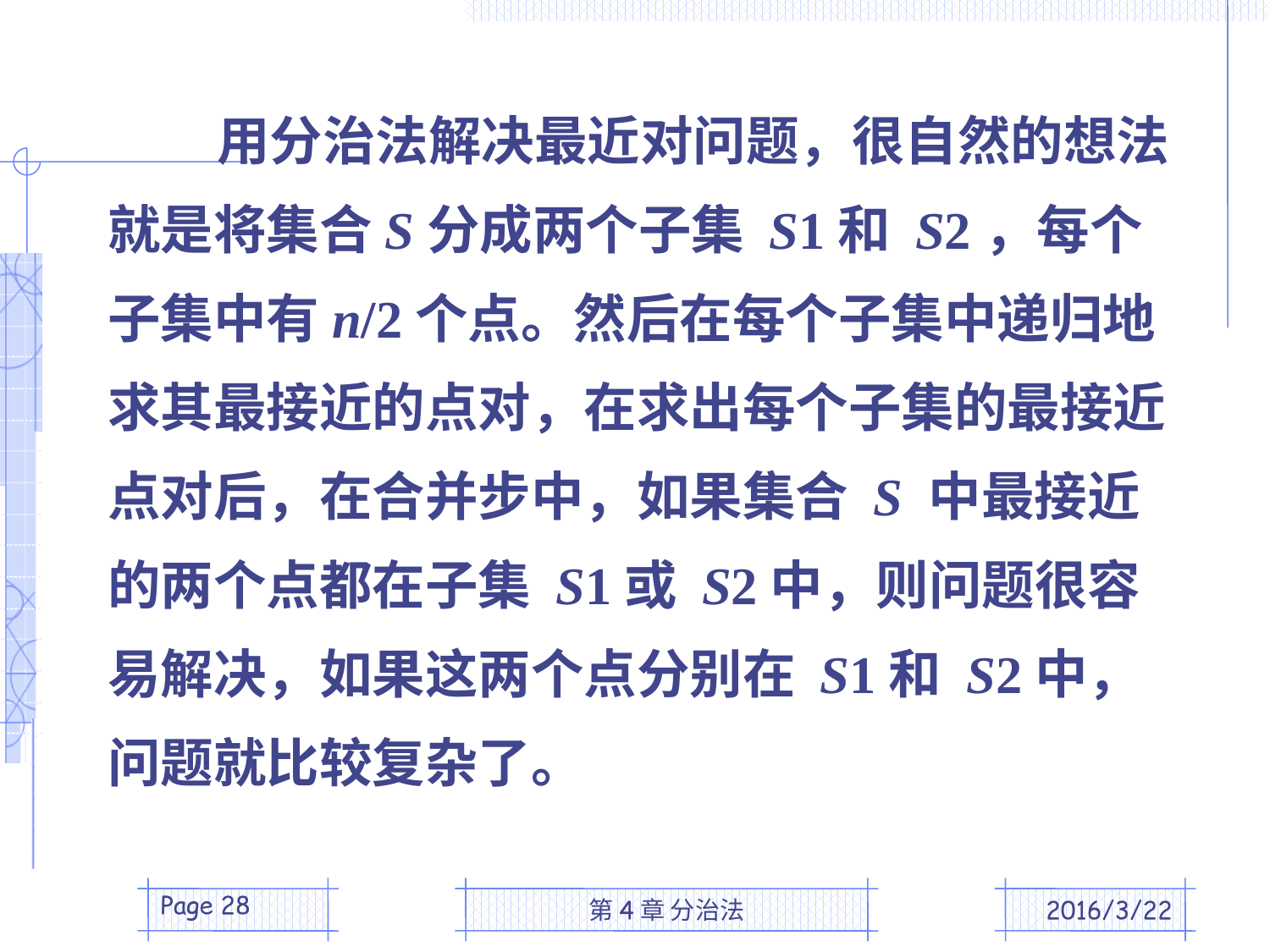

用分治法解决最近对问题，很自然的想法就是将集合S分成两个子集 S1和 S2，每个子集中有n/2个点。然后在每个子集中递归地求其最接近的点对，在求出每个子集的最接近点对后，在合并步中，如果集合 S 中最接近的两个点都在子集 S1或 S2中，则问题很容易解决，如果这两个点分别在 S1和 S2中，问题就比较复杂了。
Page 28
第4章 分治法
2016/3/22